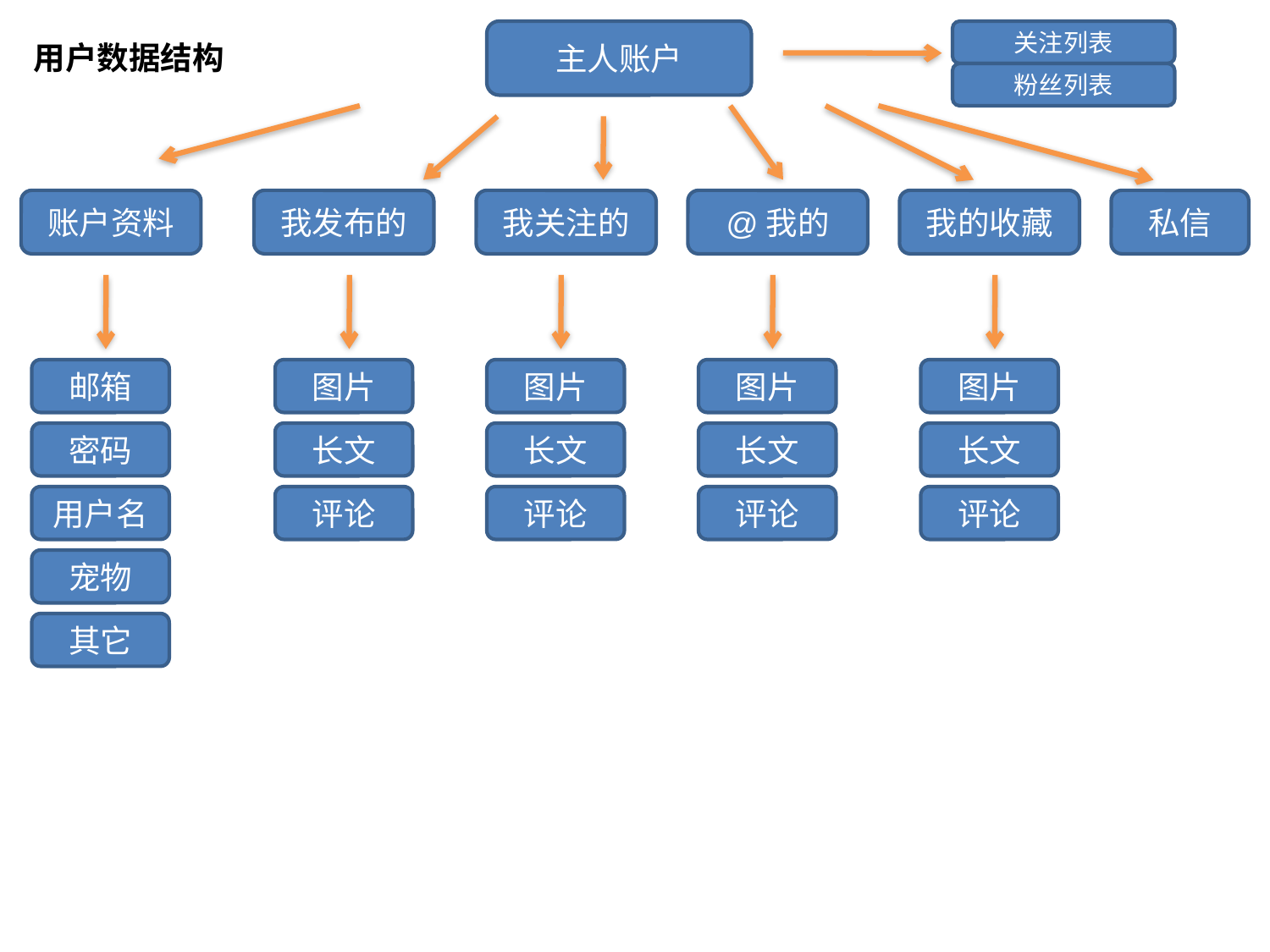

主人账户
关注列表
用户数据结构
粉丝列表
账户资料
我发布的
我关注的
@我的
我的收藏
私信
邮箱
图片
图片
图片
图片
密码
长文
长文
长文
长文
用户名
评论
评论
评论
评论
宠物
其它